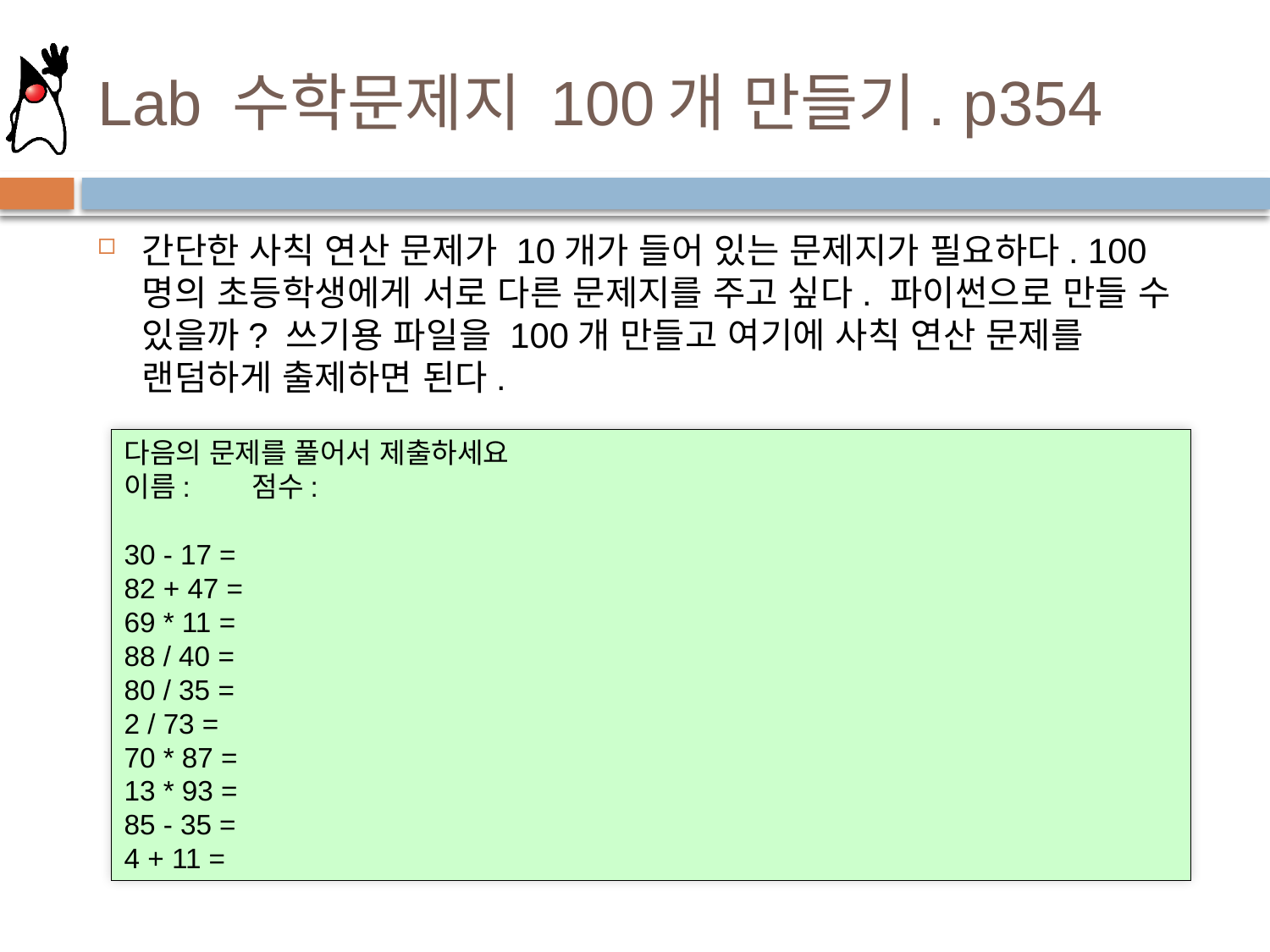

# Lab 수학문제지 100개 만들기. p354
간단한 사칙 연산 문제가 10개가 들어 있는 문제지가 필요하다. 100명의 초등학생에게 서로 다른 문제지를 주고 싶다. 파이썬으로 만들 수 있을까? 쓰기용 파일을 100개 만들고 여기에 사칙 연산 문제를 랜덤하게 출제하면 된다.
다음의 문제를 풀어서 제출하세요
이름:       점수:

30 - 17 =
82 + 47 =
69 * 11 =
88 / 40 =
80 / 35 =
2 / 73 =
70 * 87 =
13 * 93 =
85 - 35 =
4 + 11 =